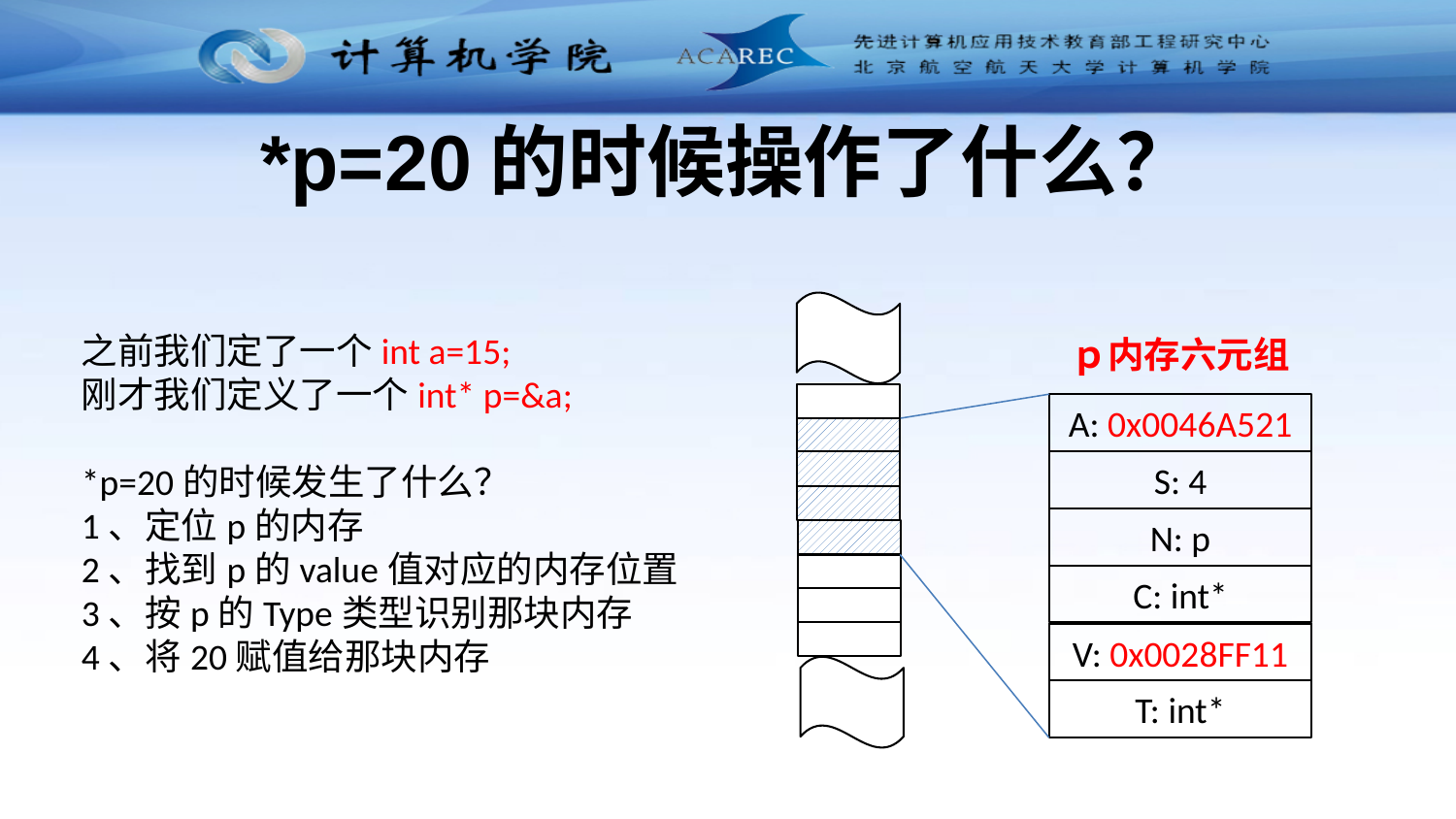

# *p=20的时候操作了什么？

之前我们定了一个int a=15;
刚才我们定义了一个int* p=&a;

*p=20的时候发生了什么？
1、定位p的内存
2、找到p的value值对应的内存位置
3、按p的Type类型识别那块内存
4、将20赋值给那块内存
ｐ内存六元组

A: 0x0046A521

S: 4

N: p

C: int*

V: 0x0028FF11

T: int*